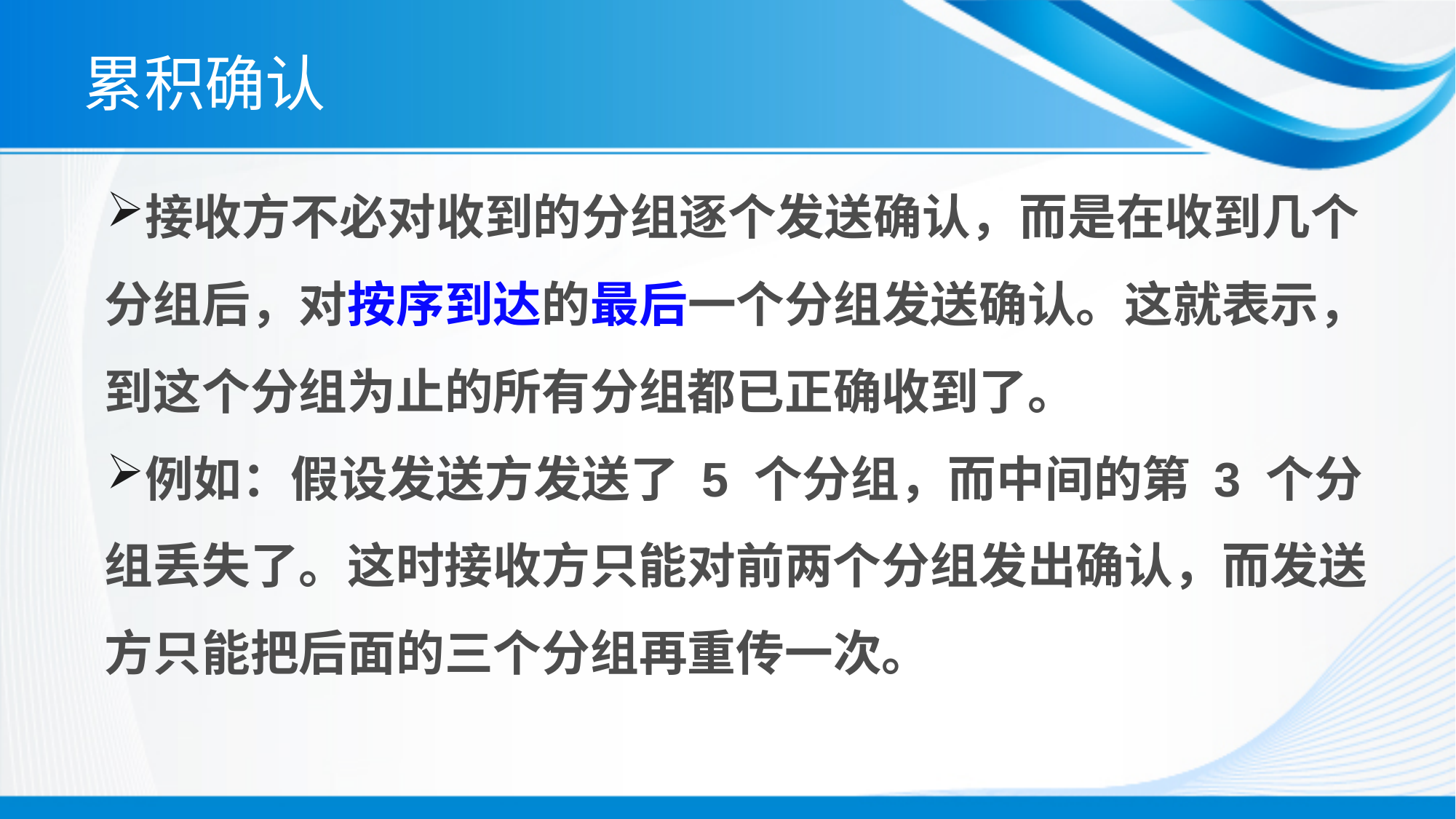

# 累积确认
接收方不必对收到的分组逐个发送确认，而是在收到几个分组后，对按序到达的最后一个分组发送确认。这就表示，到这个分组为止的所有分组都已正确收到了。
例如：假设发送方发送了 5 个分组，而中间的第 3 个分组丢失了。这时接收方只能对前两个分组发出确认，而发送方只能把后面的三个分组再重传一次。